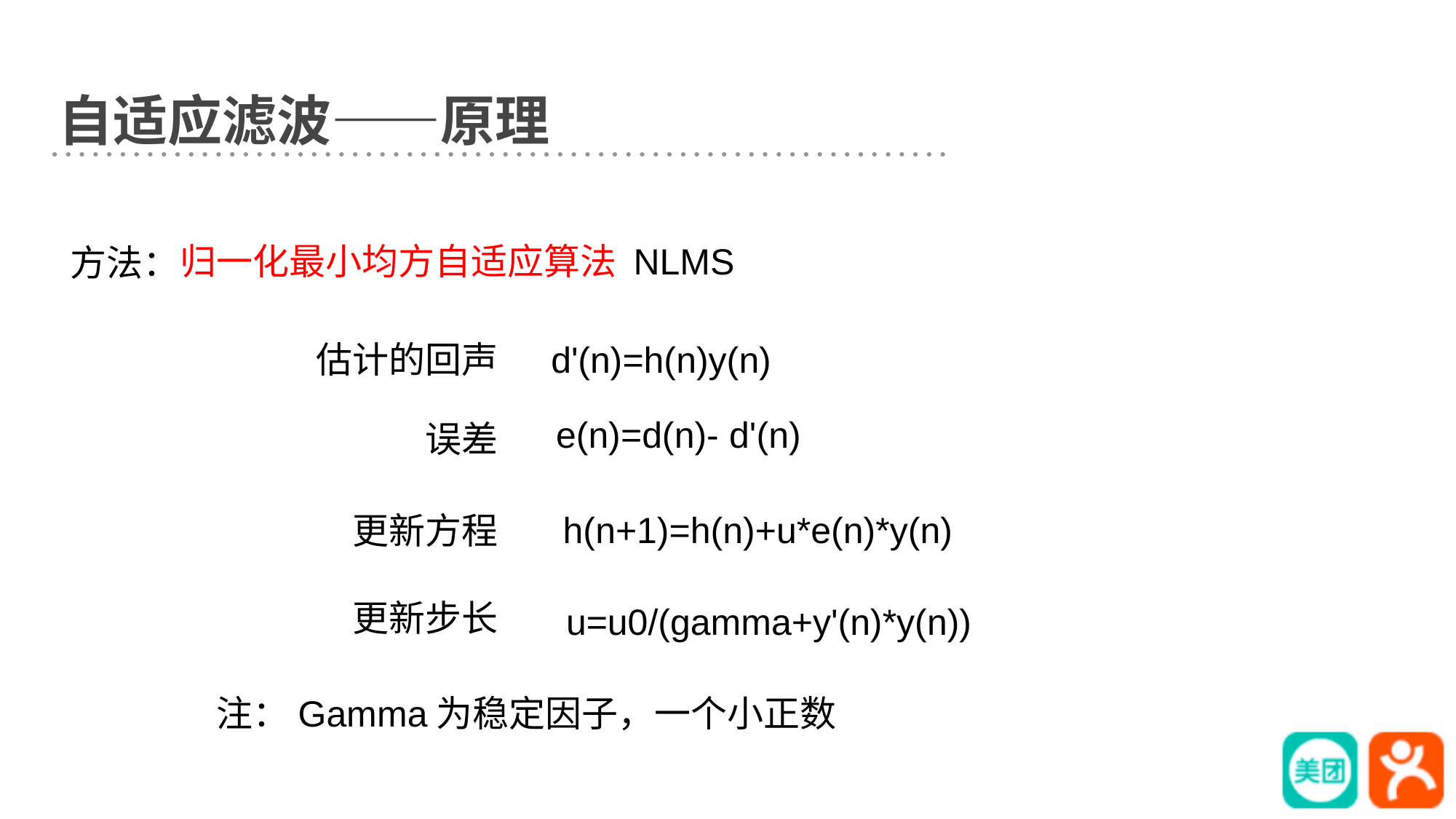

自适应滤波——原理

方法：
归一化最小均方自适应算法 NLMS
估计的回声
d'(n)=h(n)y(n)
e(n)=d(n)- d'(n)
误差
更新方程
h(n+1)=h(n)+u*e(n)*y(n)
更新步长
u=u0/(gamma+y'(n)*y(n))
注：Gamma为稳定因子，一个小正数